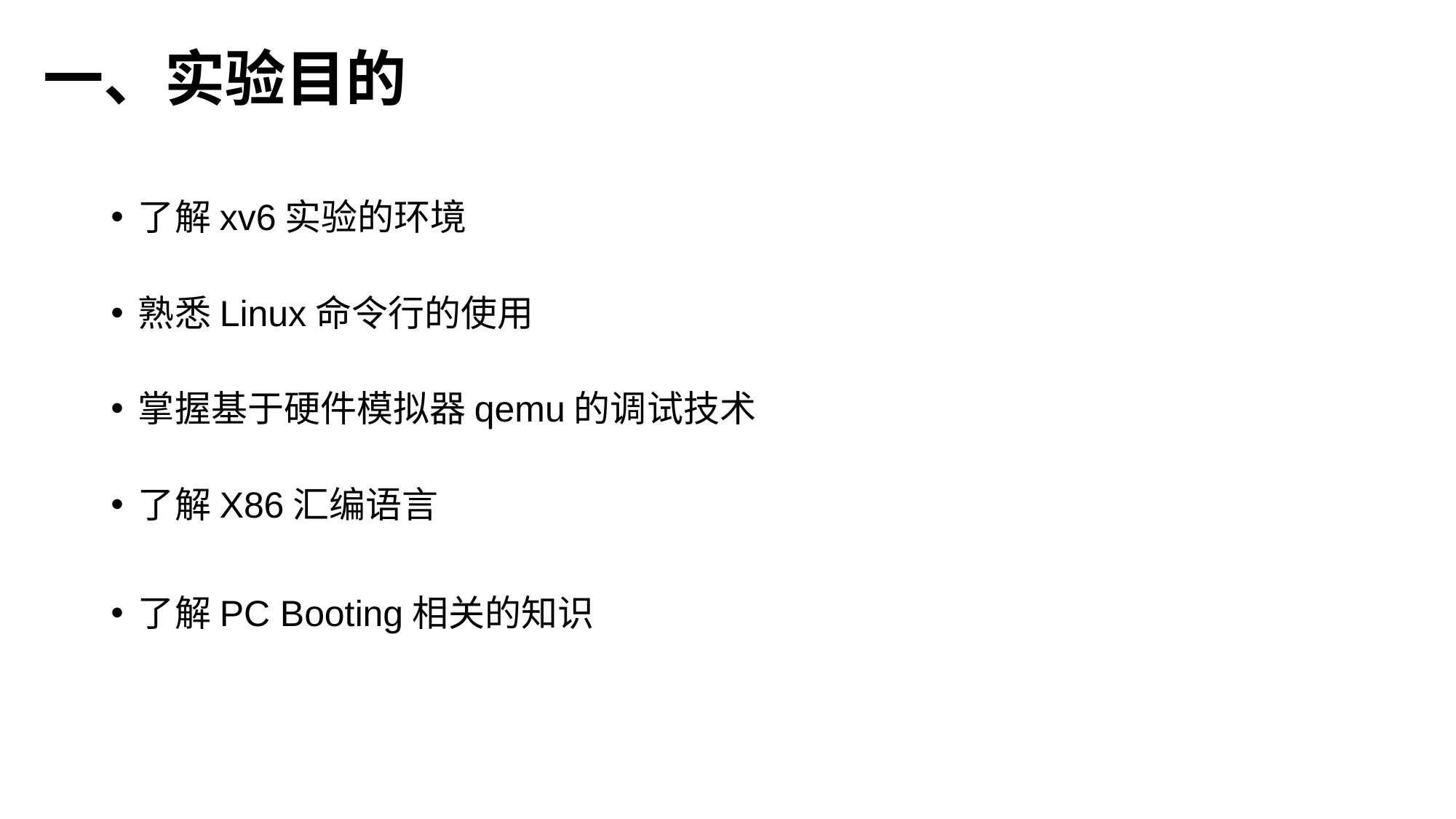

# 一、实验目的
了解xv6实验的环境

熟悉Linux命令行的使用

掌握基于硬件模拟器qemu的调试技术

了解X86汇编语言

了解PC Booting相关的知识